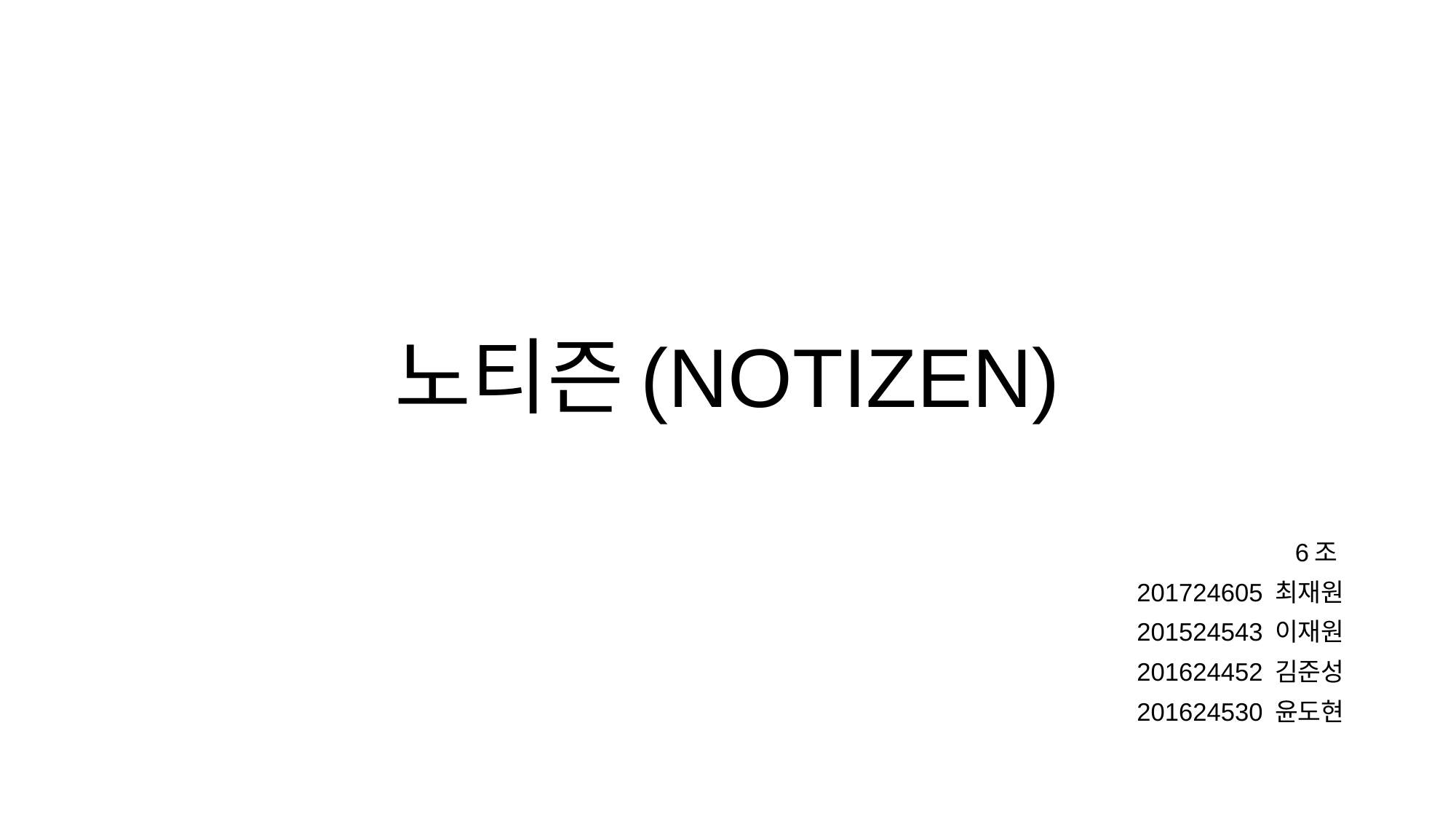

노티즌(NOTIZEN)

6조
201724605 최재원
201524543 이재원
201624452 김준성
201624530 윤도현